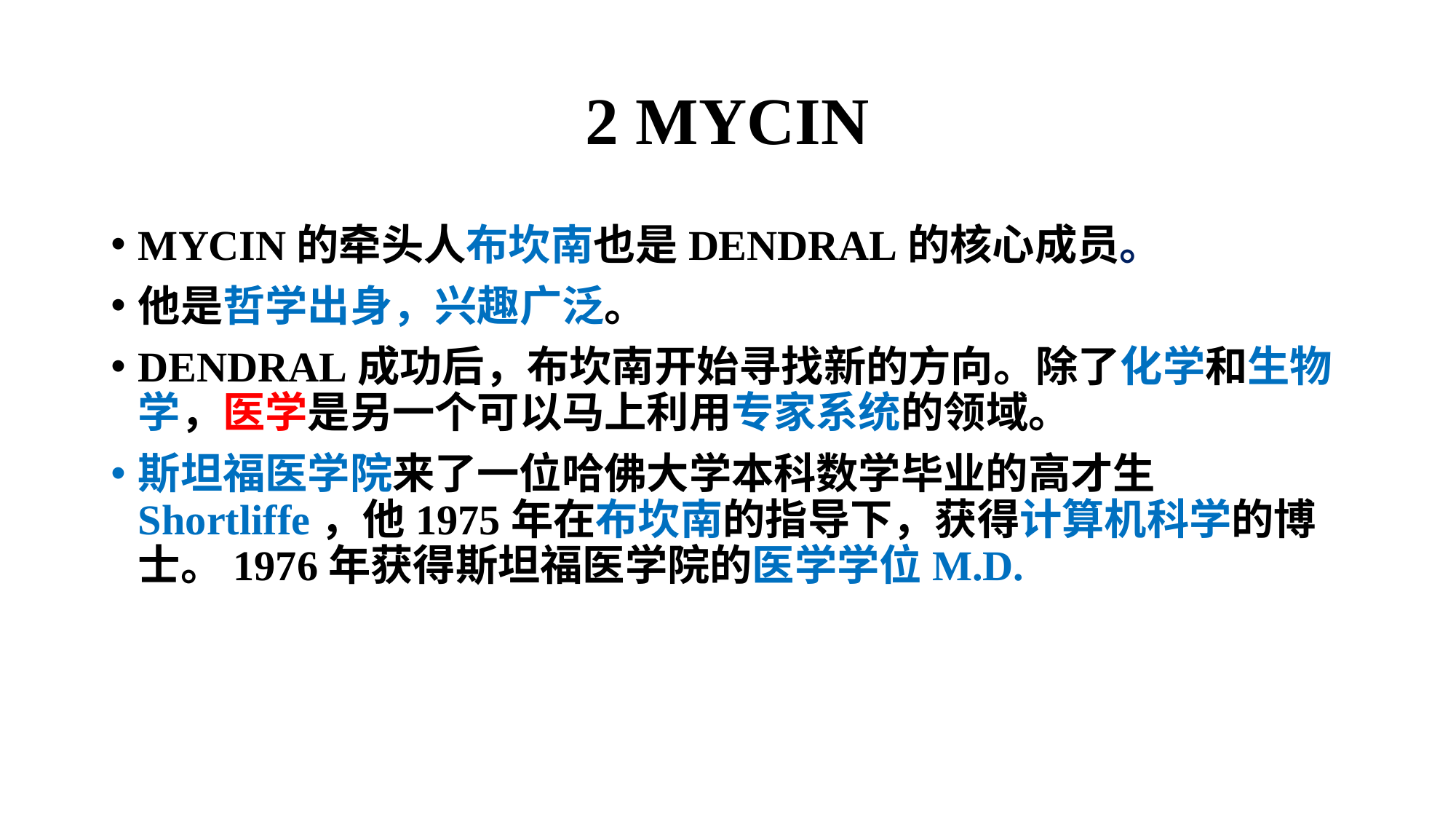

# 2 MYCIN
MYCIN的牵头人布坎南也是DENDRAL的核心成员。
他是哲学出身，兴趣广泛。
DENDRAL成功后，布坎南开始寻找新的方向。除了化学和生物学，医学是另一个可以马上利用专家系统的领域。
斯坦福医学院来了一位哈佛大学本科数学毕业的高才生Shortliffe，他1975年在布坎南的指导下，获得计算机科学的博士。1976年获得斯坦福医学院的医学学位M.D.